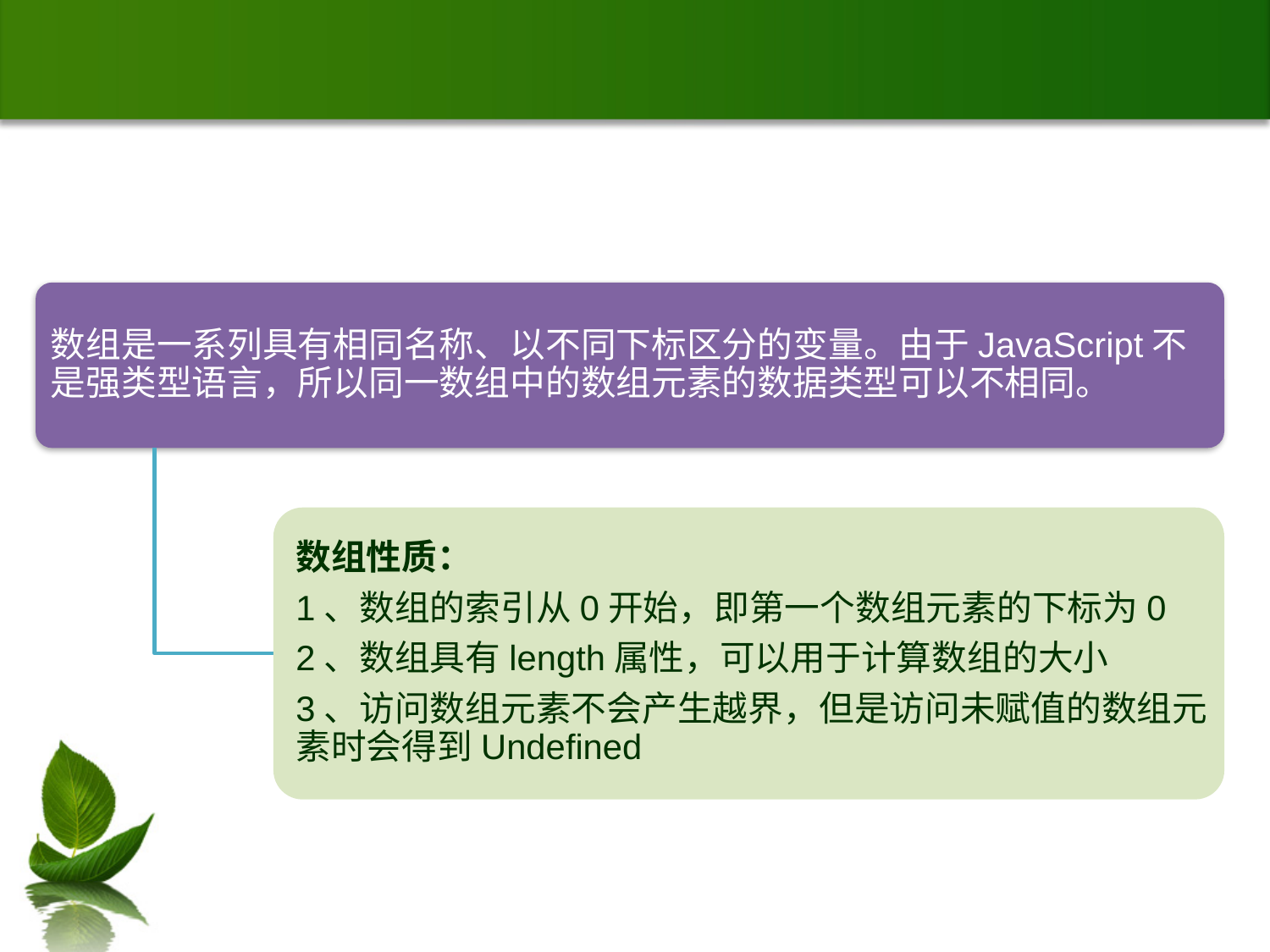

#
数组是一系列具有相同名称、以不同下标区分的变量。由于JavaScript不是强类型语言，所以同一数组中的数组元素的数据类型可以不相同。
数组性质：
1、数组的索引从0开始，即第一个数组元素的下标为0
2、数组具有length属性，可以用于计算数组的大小
3、访问数组元素不会产生越界，但是访问未赋值的数组元素时会得到Undefined